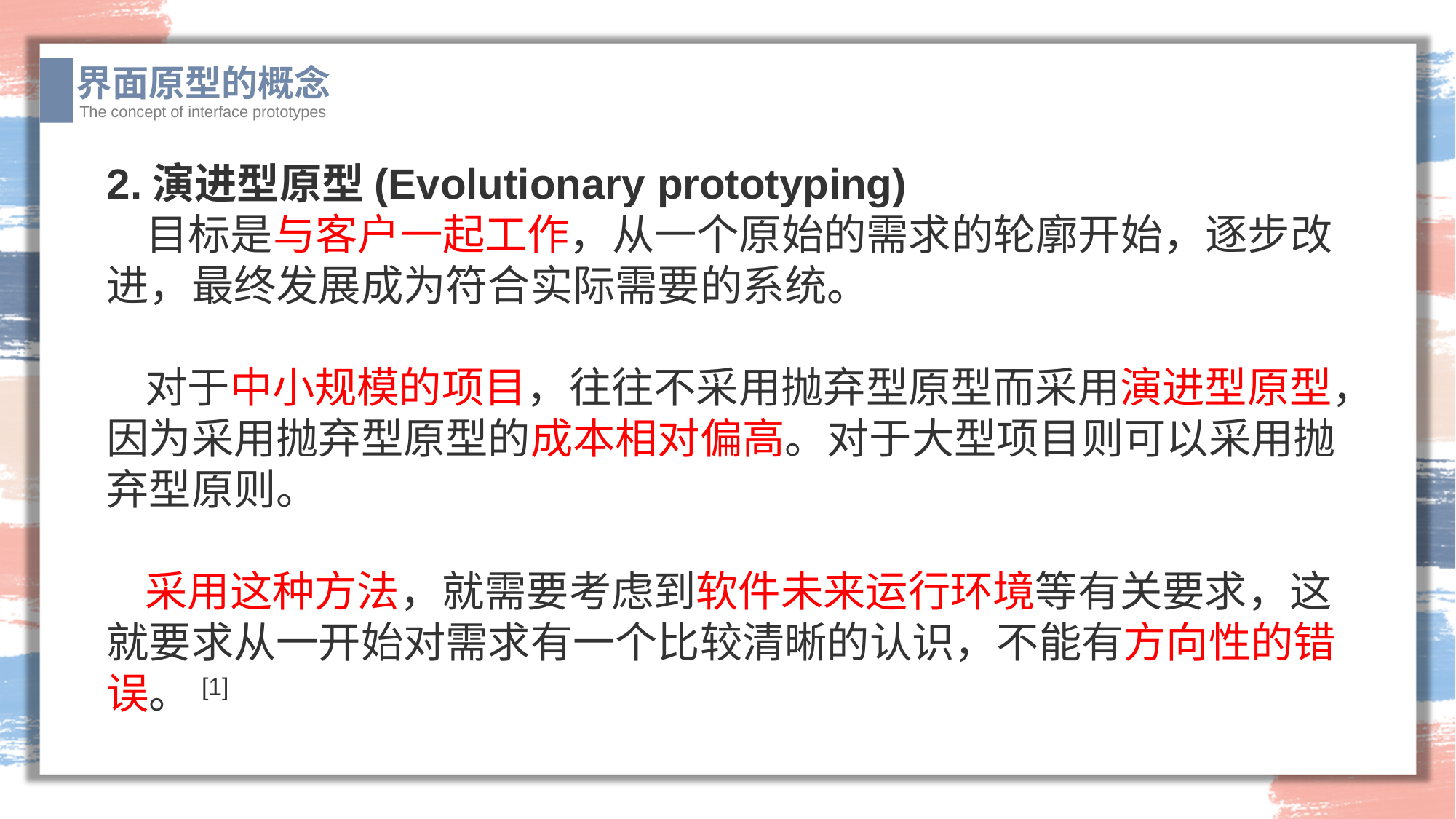

界面原型的概念
The concept of interface prototypes

2.演进型原型(Evolutionary prototyping)
   目标是与客户一起工作，从一个原始的需求的轮廓开始，逐步改进，最终发展成为符合实际需要的系统。

   对于中小规模的项目，往往不采用抛弃型原型而采用演进型原型，因为采用抛弃型原型的成本相对偏高。对于大型项目则可以采用抛弃型原则。

   采用这种方法，就需要考虑到软件未来运行环境等有关要求，这就要求从一开始对需求有一个比较清晰的认识，不能有方向性的错误。[1]